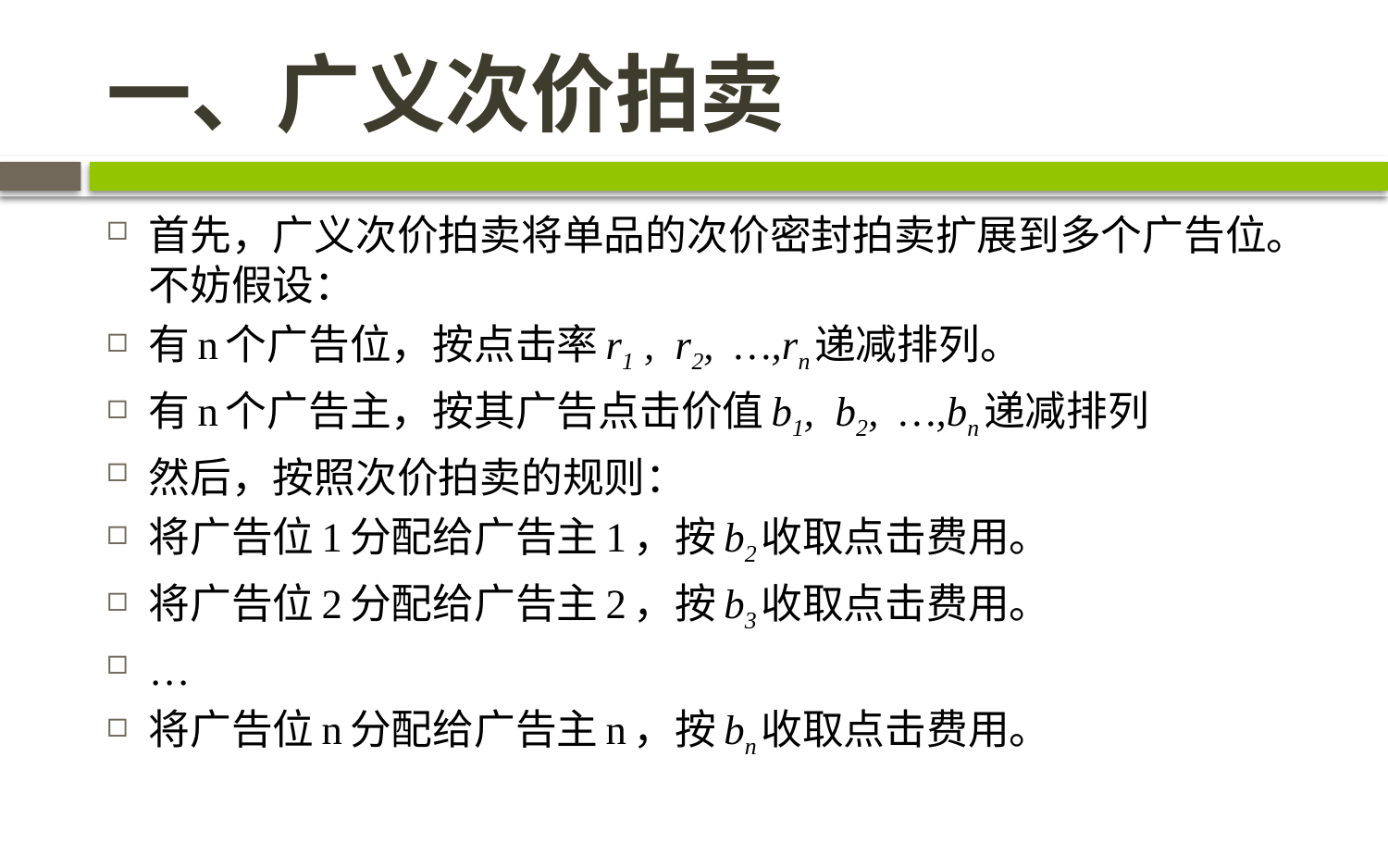

# 一、广义次价拍卖
首先，广义次价拍卖将单品的次价密封拍卖扩展到多个广告位。不妨假设：
有n个广告位，按点击率r1 ,  r2,  …,rn递减排列。
有n个广告主，按其广告点击价值b1,  b2,  …,bn递减排列
然后，按照次价拍卖的规则：
将广告位1分配给广告主1，按b2收取点击费用。
将广告位2分配给广告主2，按b3收取点击费用。
…
将广告位n分配给广告主n，按bn收取点击费用。